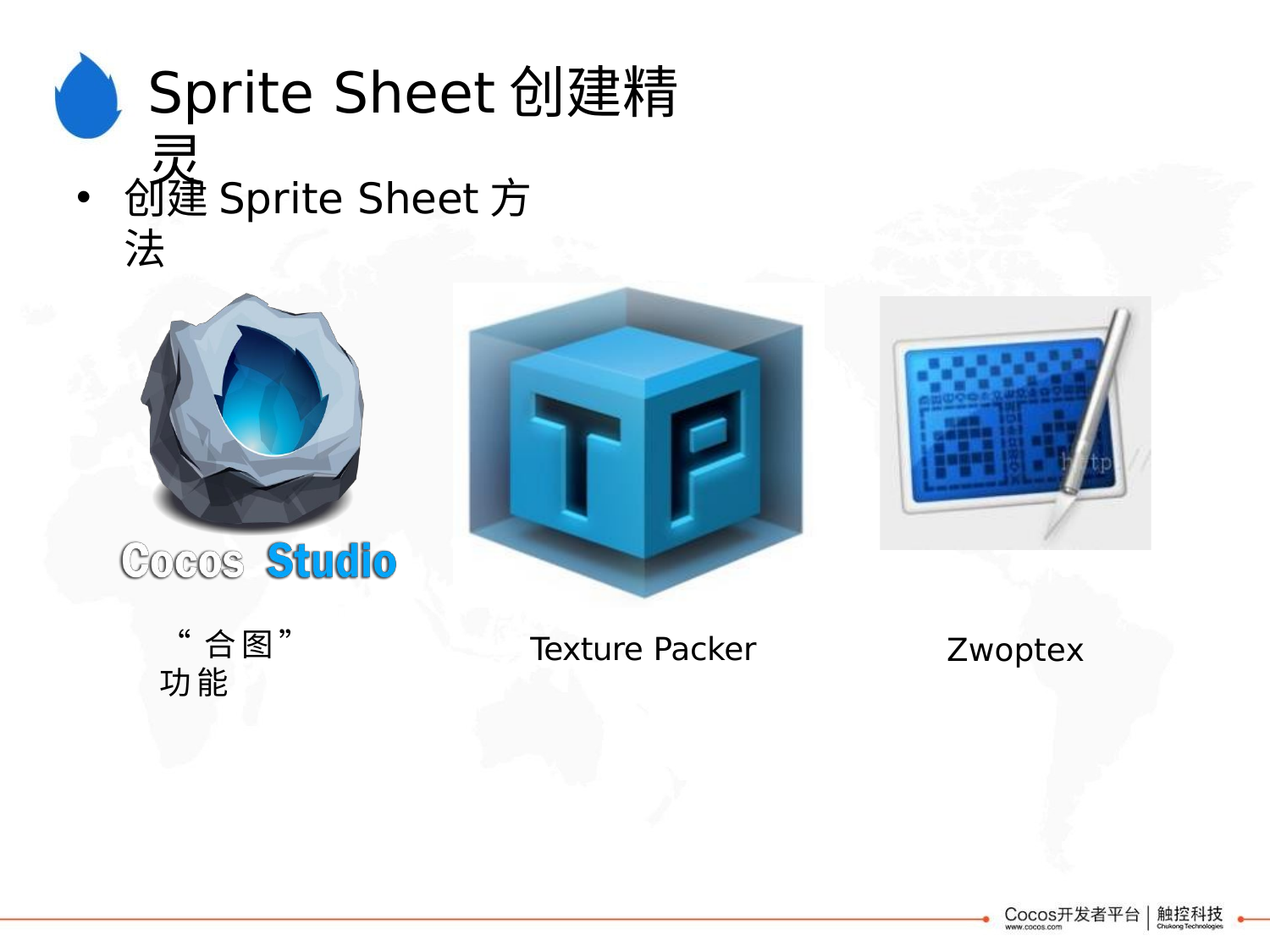

# Sprite Sheet创建精灵
创建Sprite Sheet方法

“合图”功能
Texture Packer
Zwoptex